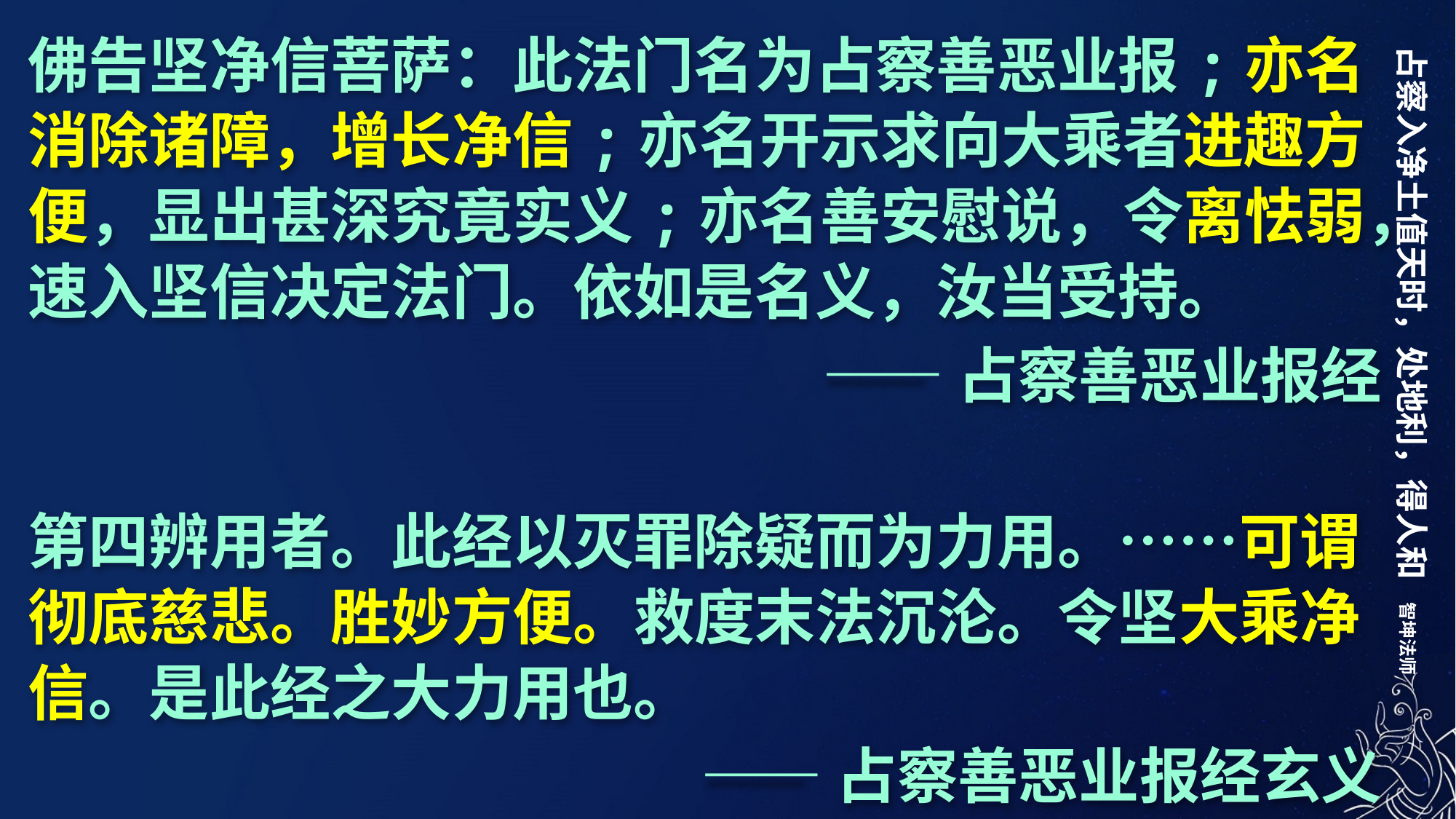

佛告坚净信菩萨：此法门名为占察善恶业报;亦名消除诸障，增长净信;亦名开示求向大乘者进趣方便，显出甚深究竟实义;亦名善安慰说，令离怯弱，速入坚信决定法门。依如是名义，汝当受持。
——占察善恶业报经

第四辨用者。此经以灭罪除疑而为力用。……可谓彻底慈悲。胜妙方便。救度末法沉沦。令坚大乘净信。是此经之大力用也。
——占察善恶业报经玄义